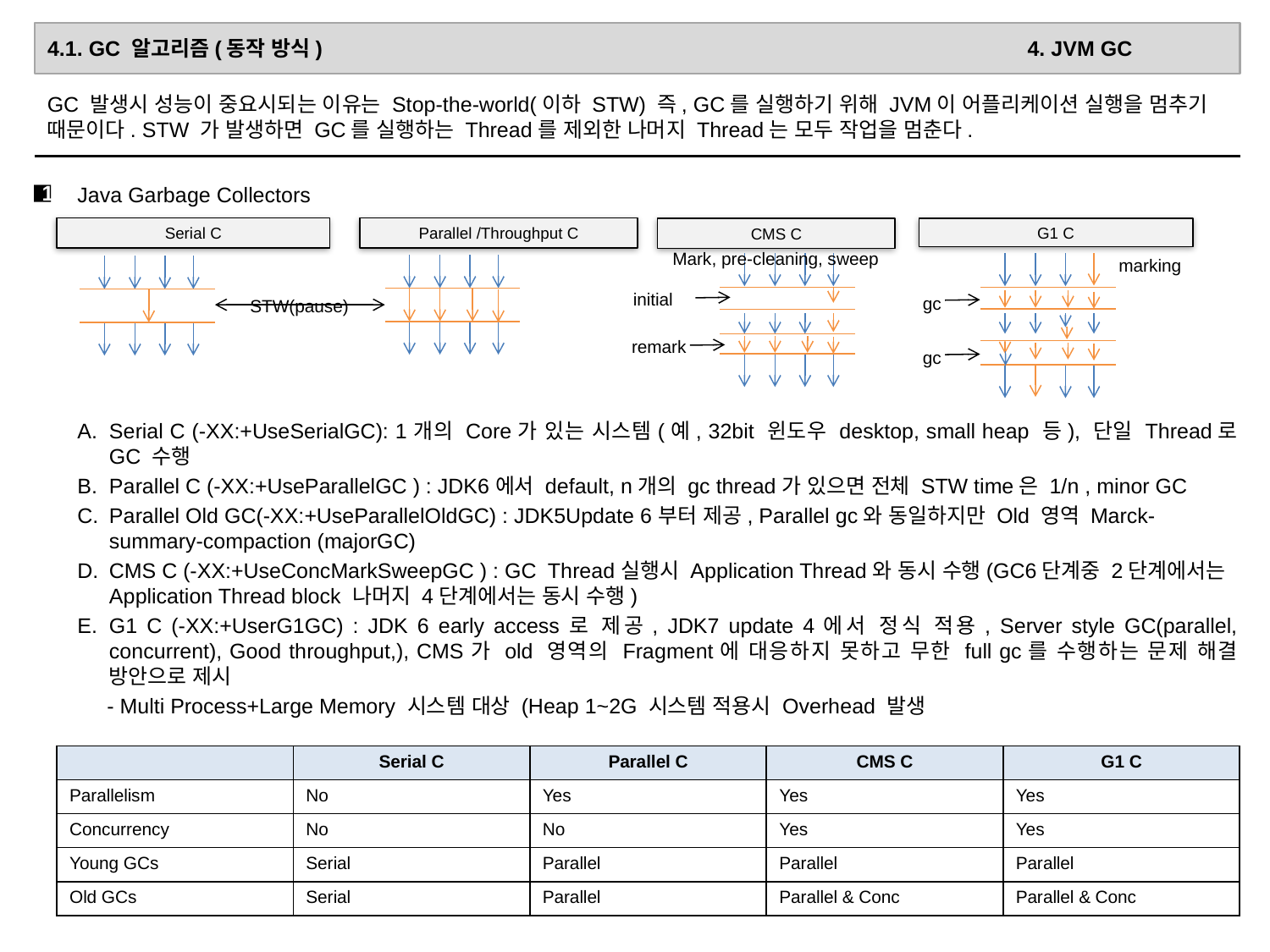

4.1. GC 알고리즘(동작 방식)
4. JVM GC
GC 발생시 성능이 중요시되는 이유는 Stop-the-world(이하 STW) 즉, GC를 실행하기 위해 JVM이 어플리케이션 실행을 멈추기 때문이다. STW 가 발생하면 GC를 실행하는 Thread를 제외한 나머지 Thread는 모두 작업을 멈춘다.
■
1
Java Garbage Collectors

Serial C (-XX:+UseSerialGC): 1개의 Core가 있는 시스템(예, 32bit 윈도우 desktop, small heap 등), 단일 Thread로 GC 수행
Parallel C (-XX:+UseParallelGC ) : JDK6에서 default, n개의 gc thread가 있으면 전체 STW time은 1/n , minor GC
Parallel Old GC(-XX:+UseParallelOldGC) : JDK5Update 6부터 제공, Parallel gc와 동일하지만 Old 영역 Marck-summary-compaction (majorGC)
CMS C (-XX:+UseConcMarkSweepGC ) : GC  Thread실행시 Application Thread와 동시 수행(GC6단계중 2단계에서는 Application Thread block 나머지 4단계에서는 동시 수행)
G1 C (-XX:+UserG1GC) : JDK 6 early access로 제공, JDK7 update 4에서 정식 적용, Server style GC(parallel, concurrent), Good throughput,), CMS가 old 영역의 Fragment에 대응하지 못하고 무한 full gc를 수행하는 문제 해결 방안으로 제시
     - Multi Process+Large Memory 시스템 대상 (Heap 1~2G 시스템 적용시 Overhead 발생
Serial C
Parallel /Throughput C
CMS C
G1 C
Mark, pre-cleaning, sweep
marking
initial
gc
STW(pause)
remark
gc
|  | Serial C | Parallel C | CMS C | G1 C |
| --- | --- | --- | --- | --- |
| Parallelism | No | Yes | Yes | Yes |
| Concurrency | No | No | Yes | Yes |
| Young GCs | Serial | Parallel | Parallel | Parallel |
| Old GCs | Serial | Parallel | Parallel & Conc | Parallel & Conc |